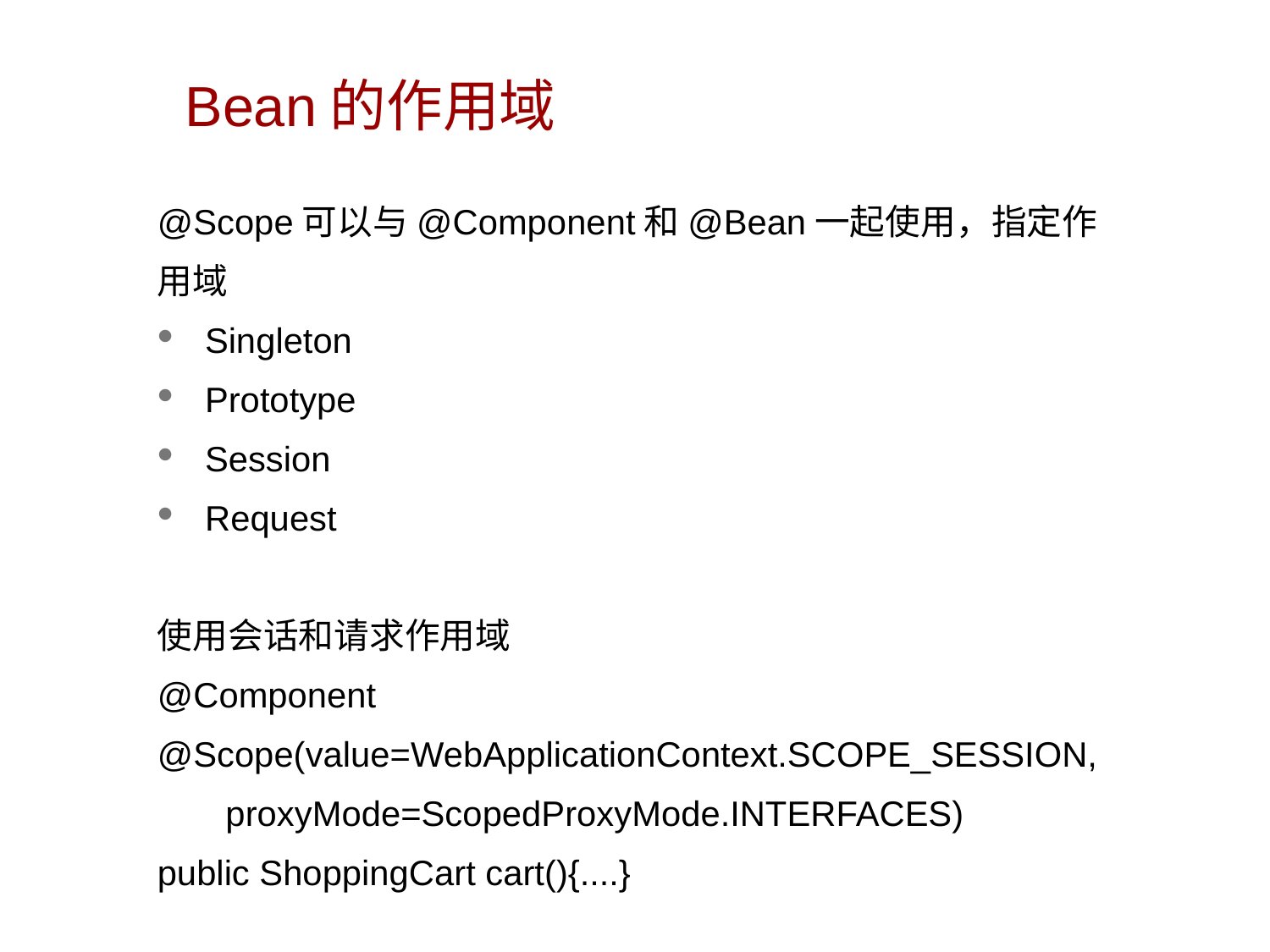

# Bean的作用域
@Scope可以与@Component和@Bean一起使用，指定作用域
Singleton
Prototype
Session
Request

使用会话和请求作用域
@Component
@Scope(value=WebApplicationContext.SCOPE_SESSION,
       proxyMode=ScopedProxyMode.INTERFACES)
public ShoppingCart cart(){....}